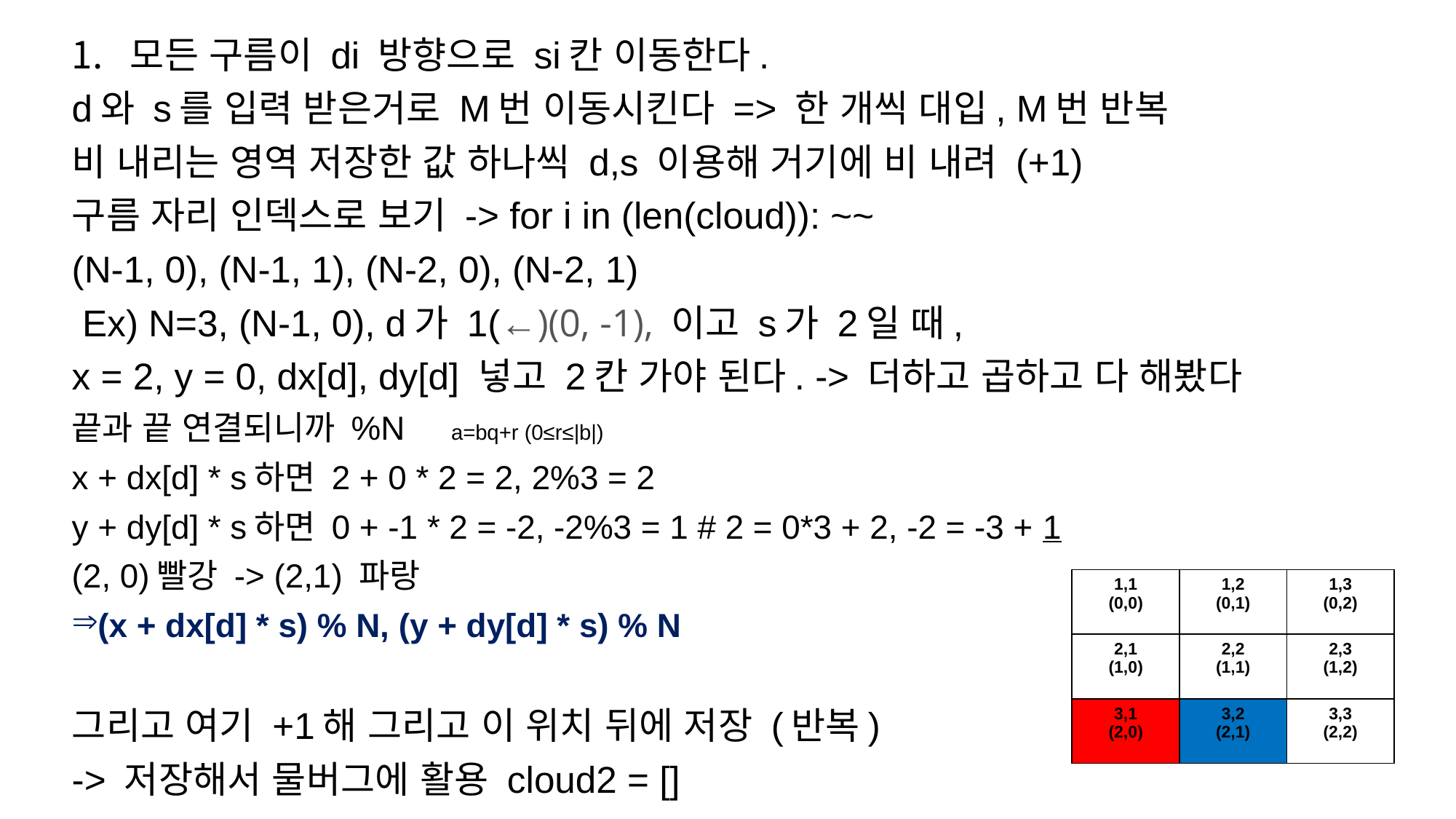

모든 구름이 di 방향으로 si칸 이동한다.
d와 s를 입력 받은거로 M번 이동시킨다 => 한 개씩 대입, M번 반복
비 내리는 영역 저장한 값 하나씩 d,s 이용해 거기에 비 내려 (+1)
구름 자리 인덱스로 보기 -> for i in (len(cloud)): ~~
(N-1, 0), (N-1, 1), (N-2, 0), (N-2, 1)
 Ex) N=3, (N-1, 0), d가 1(←)(0, -1), 이고 s가 2일 때,
x = 2, y = 0, dx[d], dy[d] 넣고 2칸 가야 된다. -> 더하고 곱하고 다 해봤다
끝과 끝 연결되니까 %N     a=bq+r (0≤r≤|b|)
x + dx[d] * s하면 2 + 0 * 2 = 2, 2%3 = 2
y + dy[d] * s하면 0 + -1 * 2 = -2, -2%3 = 1 # 2 = 0*3 + 2, -2 = -3 + 1
(2, 0)빨강 -> (2,1) 파랑
(x + dx[d] * s) % N, (y + dy[d] * s) % N

그리고 여기 +1해 그리고 이 위치 뒤에 저장 (반복)
-> 저장해서 물버그에 활용 cloud2 = []

| 1,1 (0,0) | 1,2 (0,1) | 1,3 (0,2) |
| --- | --- | --- |
| 2,1 (1,0) | 2,2 (1,1) | 2,3 (1,2) |
| 3,1 (2,0) | 3,2 (2,1) | 3,3 (2,2) |